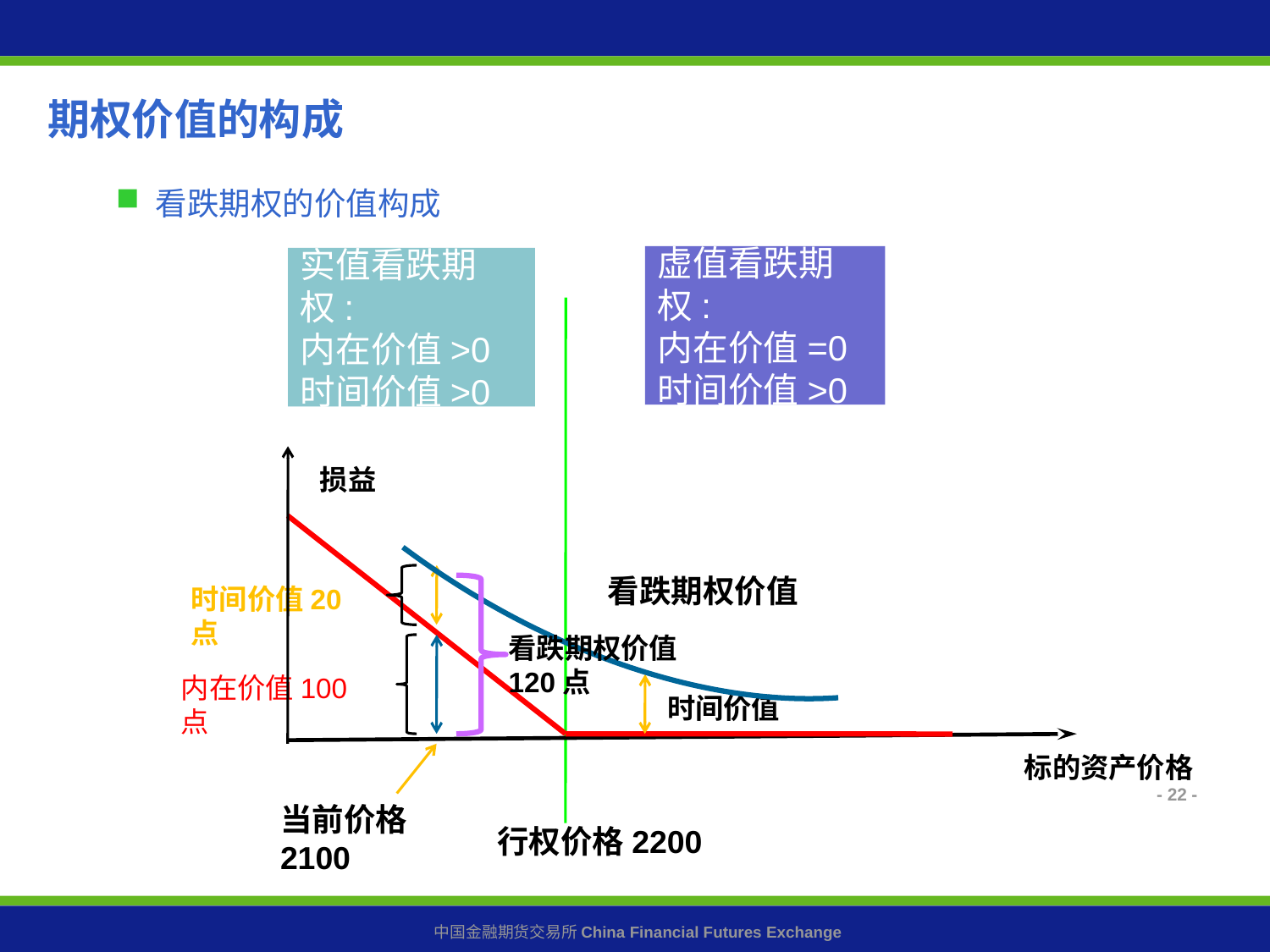

期权价值的构成
看跌期权的价值构成

虚值看跌期权:
内在价值=0
时间价值>0
实值看跌期权:
内在价值>0
时间价值>0
损益

看跌期权价值
时间价值20点

看跌期权价值120点

内在价值100点
时间价值

标的资产价格
- 22 -
当前价格2100
行权价格2200